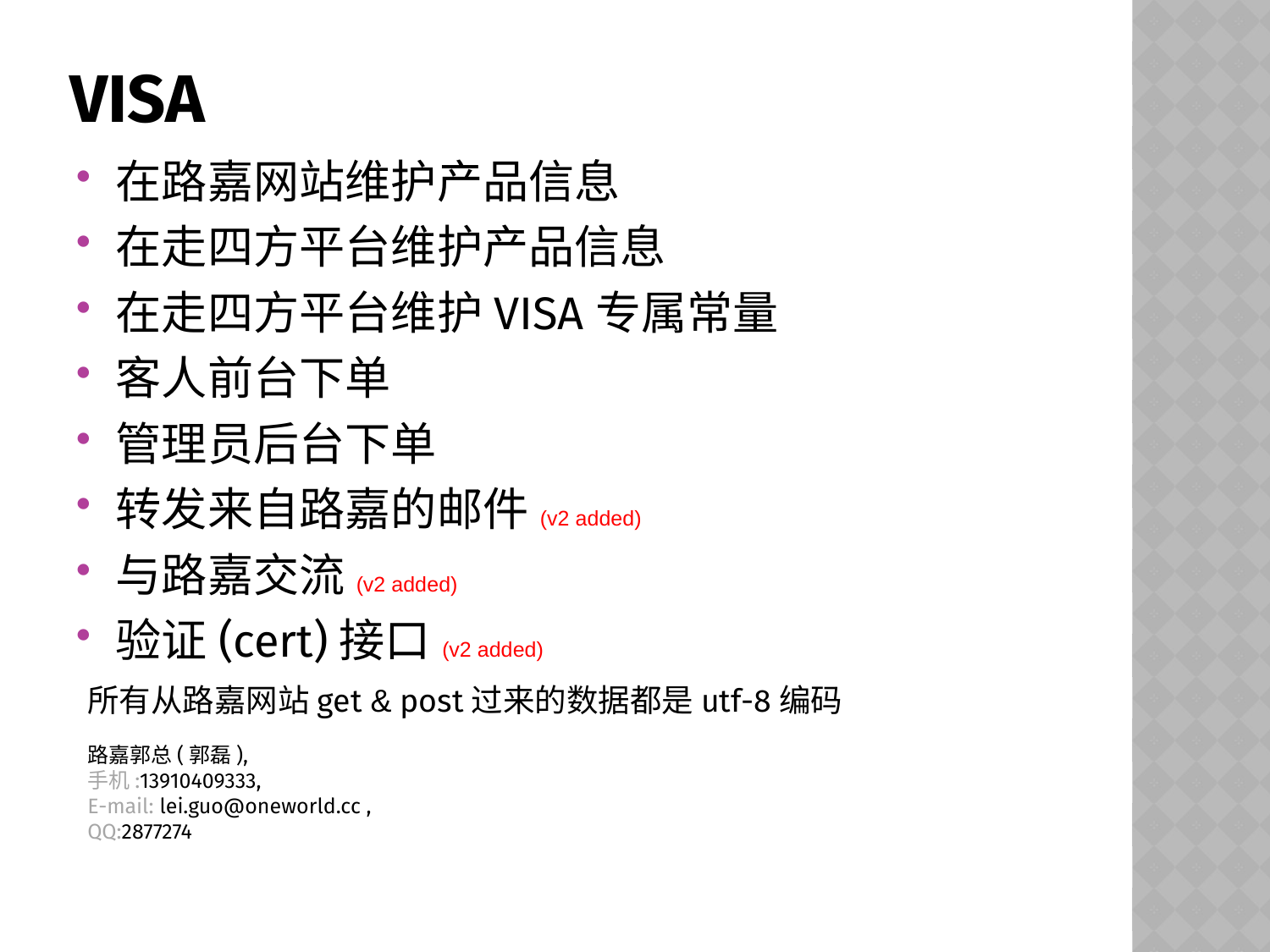

# VISA
在路嘉网站维护产品信息
在走四方平台维护产品信息
在走四方平台维护VISA专属常量
客人前台下单
管理员后台下单
转发来自路嘉的邮件(v2 added)
与路嘉交流(v2 added)
验证(cert)接口(v2 added)
所有从路嘉网站get & post过来的数据都是utf-8编码
路嘉郭总(郭磊),
手机:13910409333,
E-mail: lei.guo@oneworld.cc ,
QQ:2877274